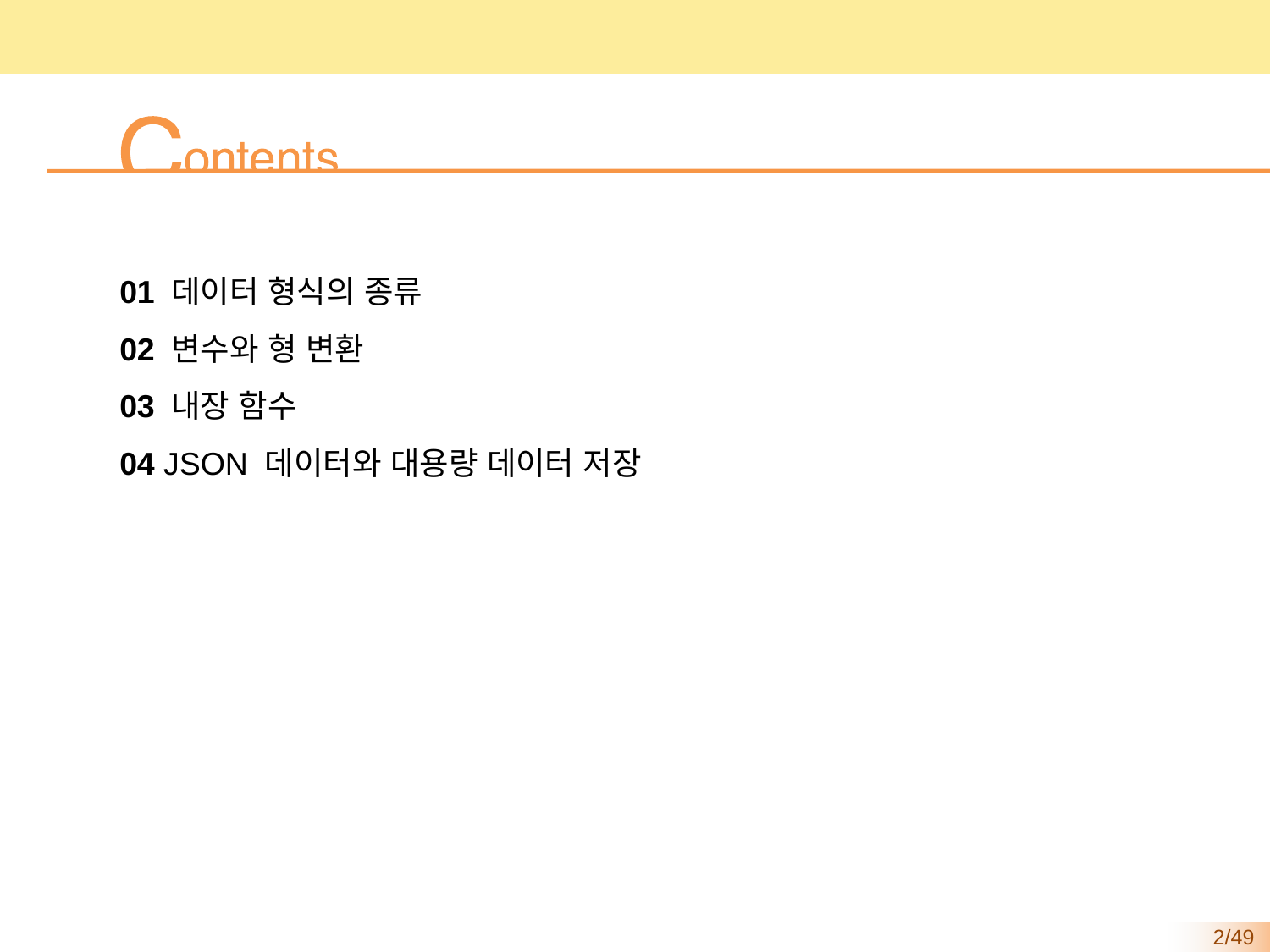

01 데이터 형식의 종류
02 변수와 형 변환
03 내장 함수
04 JSON 데이터와 대용량 데이터 저장